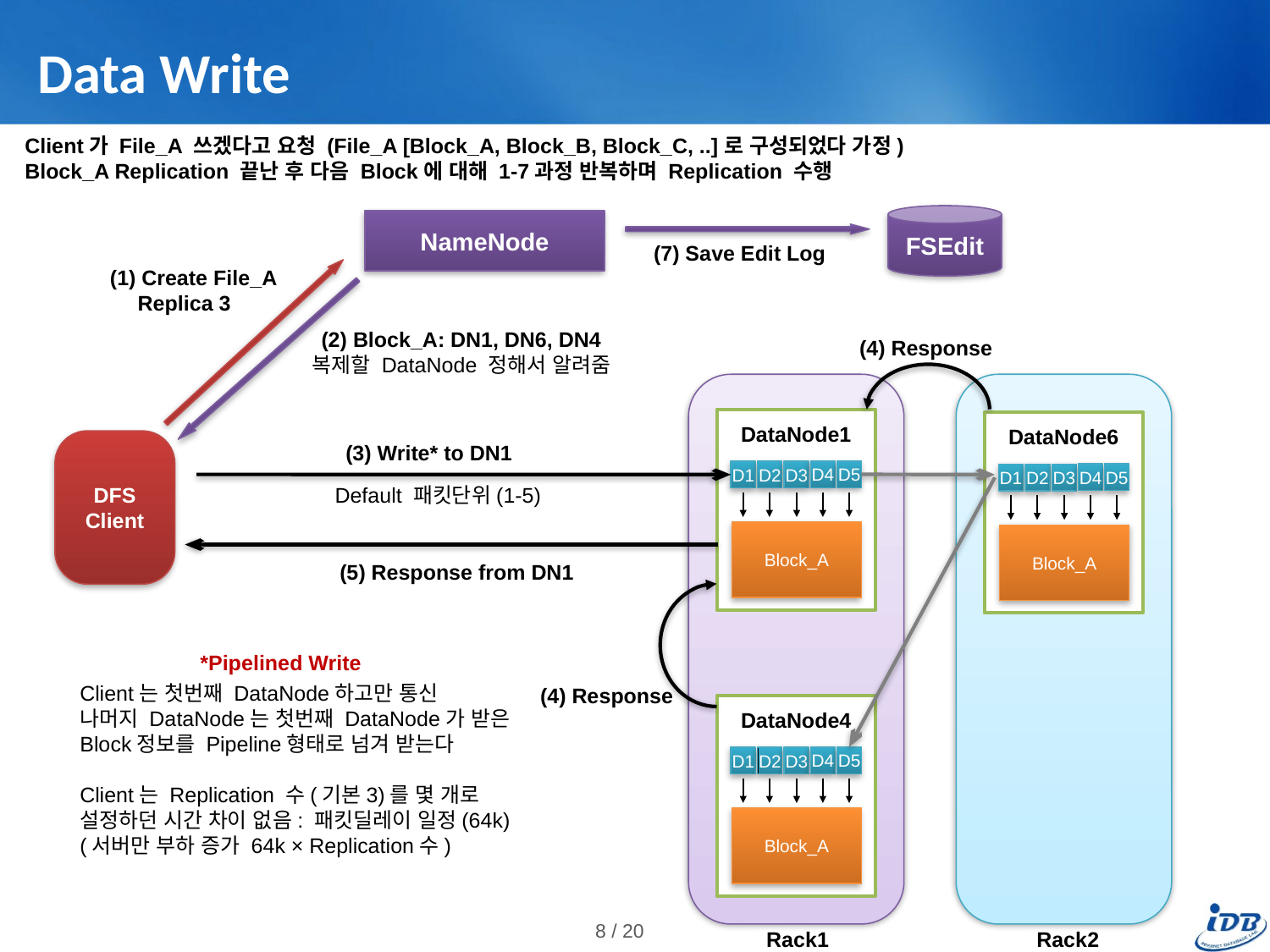

# Data Write
Client가 File_A 쓰겠다고 요청 (File_A [Block_A, Block_B, Block_C, ..]로 구성되었다 가정) Block_A Replication 끝난 후 다음 Block에 대해 1-7과정 반복하며 Replication 수행
FSEdit
NameNode

(7) Save Edit Log
(1) Create File_A
     Replica 3

(2) Block_A: DN1, DN6, DN4
(4) Response

복제할 DataNode 정해서 알려줌

DataNode1

D5
D4
D1
D2
D3
Block_A
DataNode6

D5
D4
D1
D2
D3
Block_A
DFS Client
(3) Write* to DN1
Default 패킷단위(1-5)
(5) Response from DN1

*Pipelined Write
Client는 첫번째 DataNode하고만 통신
나머지 DataNode는 첫번째 DataNode가 받은 Block정보를 Pipeline형태로 넘겨 받는다

Client는 Replication 수(기본3)를 몇 개로
설정하던 시간 차이 없음: 패킷딜레이 일정(64k)
(서버만 부하 증가 64k × Replication수)
(4) Response
DataNode4

D5
D4
D1
D2
D3
Block_A
Rack1
Rack2